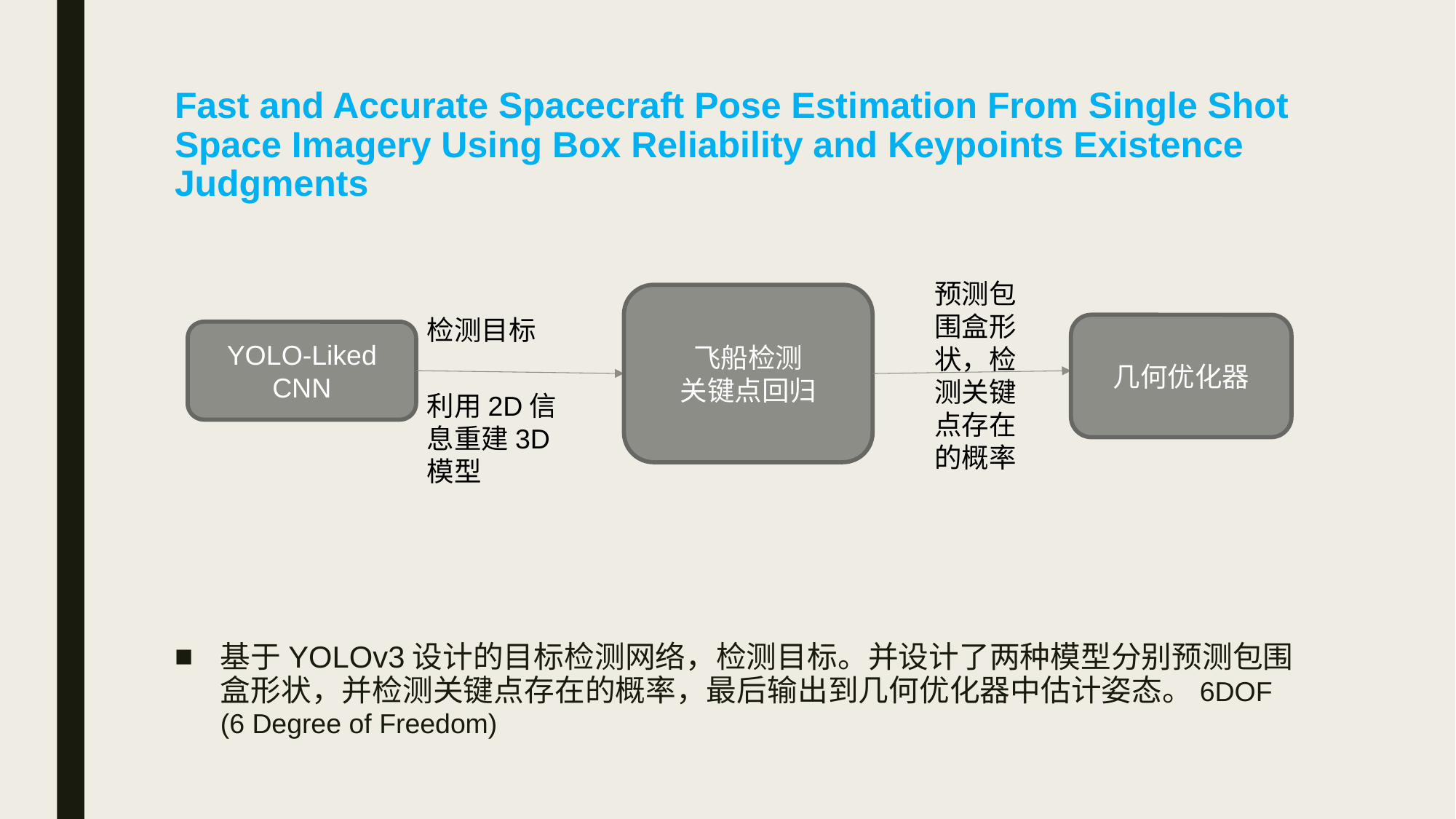

# Fast and Accurate Spacecraft Pose Estimation From Single Shot Space Imagery Using Box Reliability and Keypoints Existence Judgments
预测包围盒形状，检测关键点存在的概率
飞船检测
关键点回归
检测目标
几何优化器
YOLO-Liked CNN
利用2D信息重建3D模型
基于YOLOv3设计的目标检测网络，检测目标。并设计了两种模型分别预测包围盒形状，并检测关键点存在的概率，最后输出到几何优化器中估计姿态。6DOF (6 Degree of Freedom)